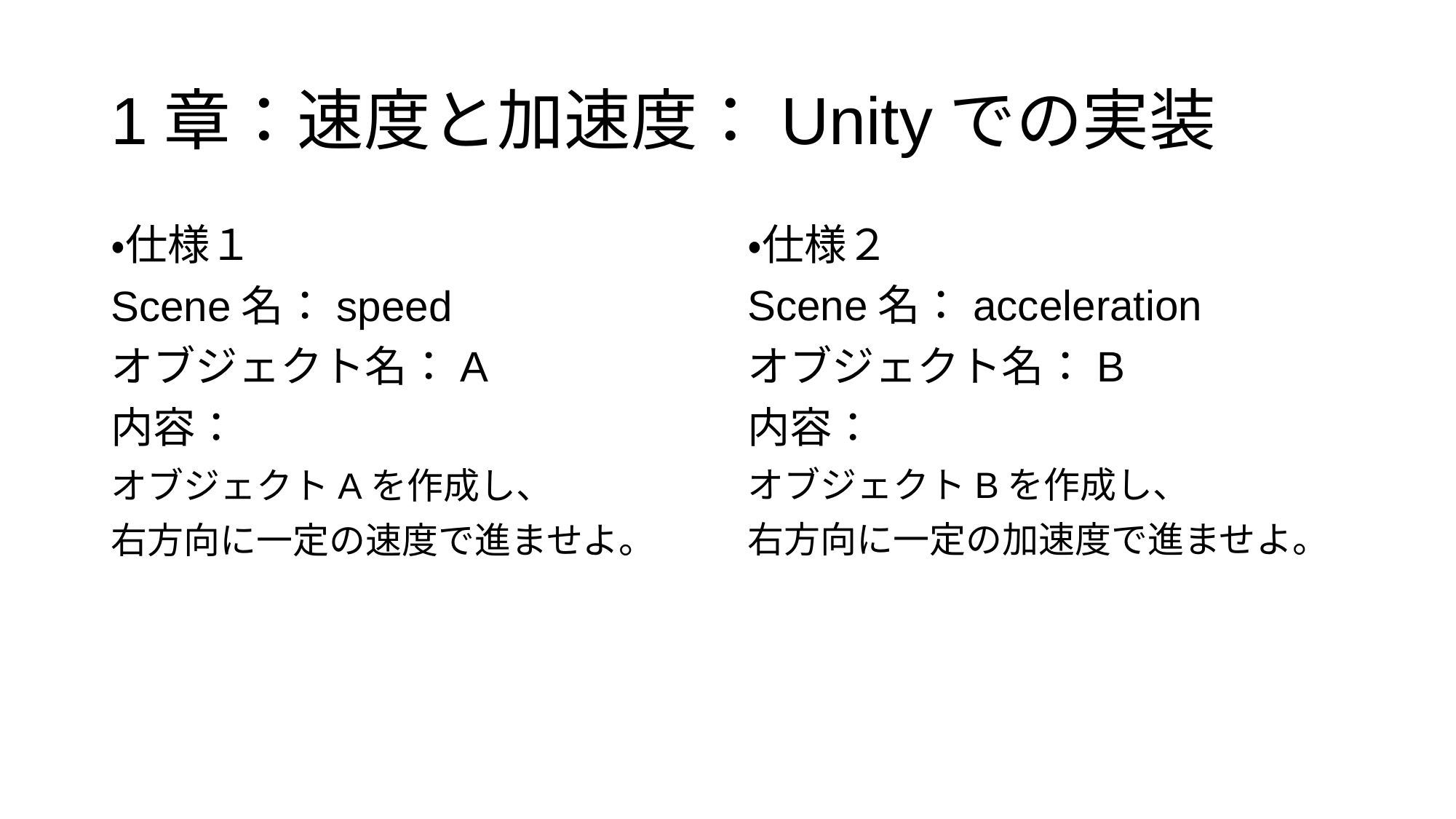

# 1章：速度と加速度：Unityでの実装
・仕様１
Scene名：speed
オブジェクト名：A
内容：
オブジェクトAを作成し、
右方向に一定の速度で進ませよ。
・仕様２
Scene名：acceleration
オブジェクト名：B
内容：
オブジェクトBを作成し、
右方向に一定の加速度で進ませよ。